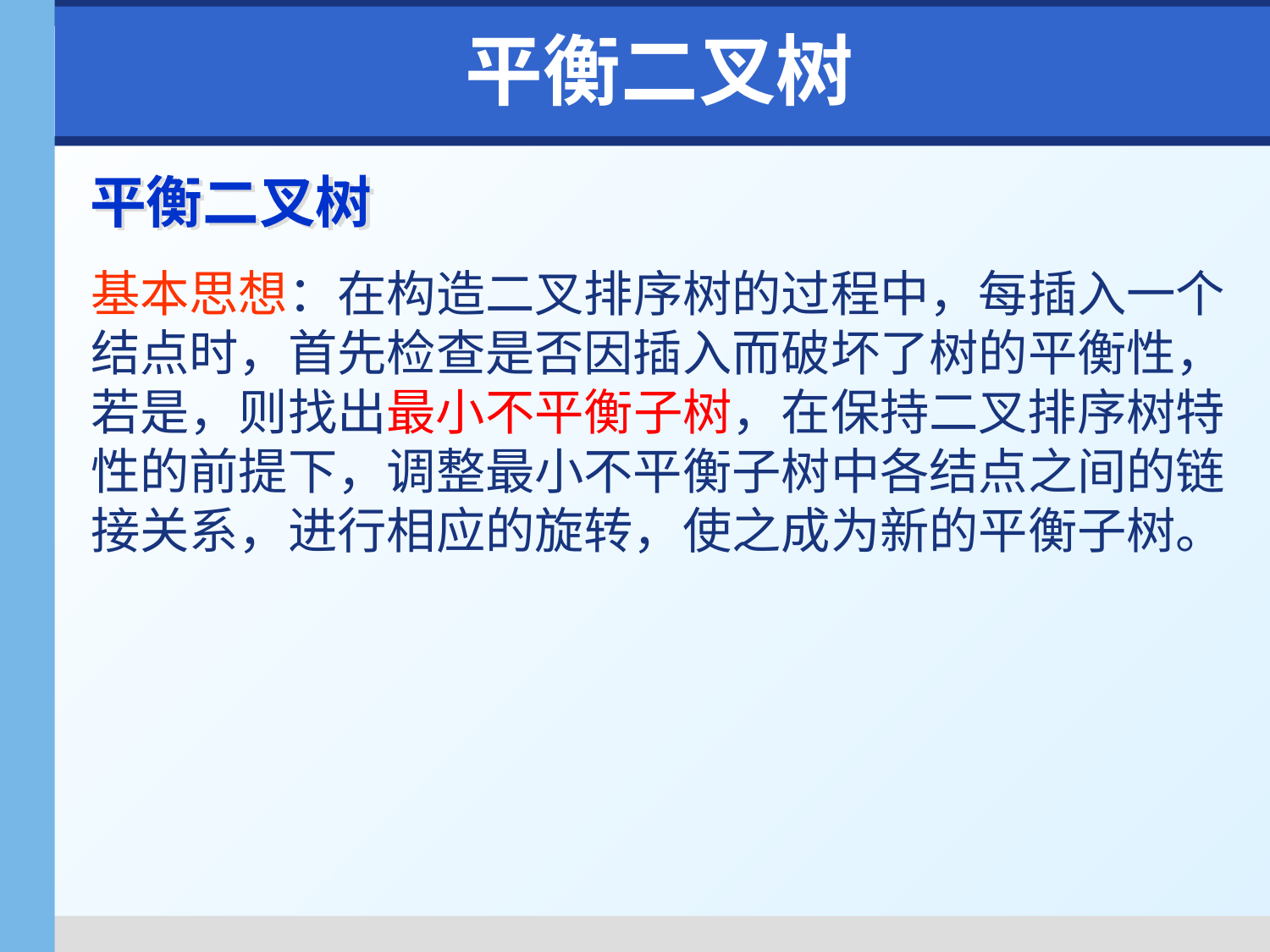

平衡二叉树
平衡二叉树
基本思想：在构造二叉排序树的过程中，每插入一个结点时，首先检查是否因插入而破坏了树的平衡性，若是，则找出最小不平衡子树，在保持二叉排序树特性的前提下，调整最小不平衡子树中各结点之间的链接关系，进行相应的旋转，使之成为新的平衡子树。